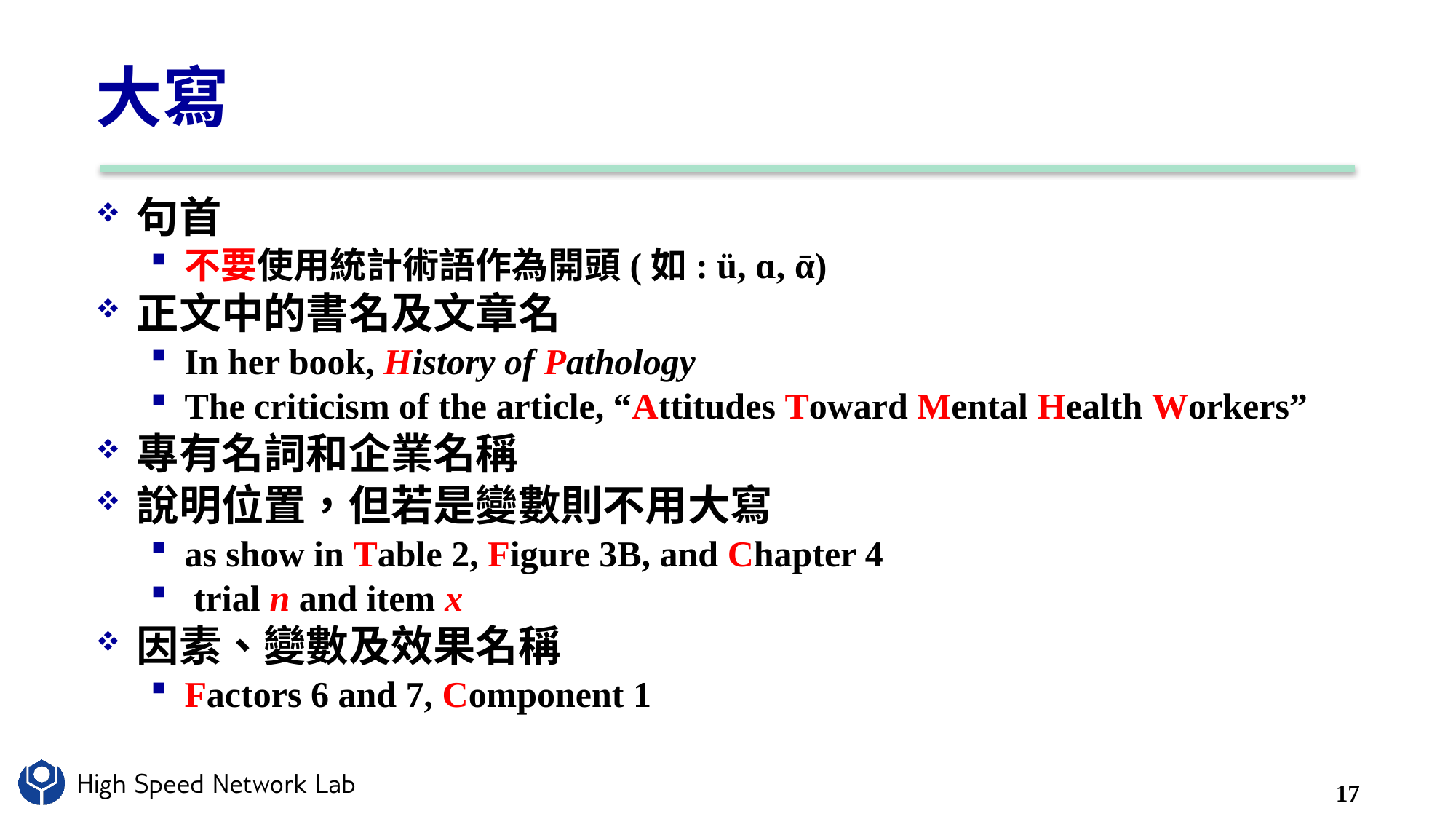

# 大寫
句首
不要使用統計術語作為開頭(如: ü, ɑ, ᾱ)
正文中的書名及文章名
In her book, History of Pathology
The criticism of the article, “Attitudes Toward Mental Health Workers”
專有名詞和企業名稱
說明位置，但若是變數則不用大寫
as show in Table 2, Figure 3B, and Chapter 4
 trial n and item x
因素、變數及效果名稱
Factors 6 and 7, Component 1
17